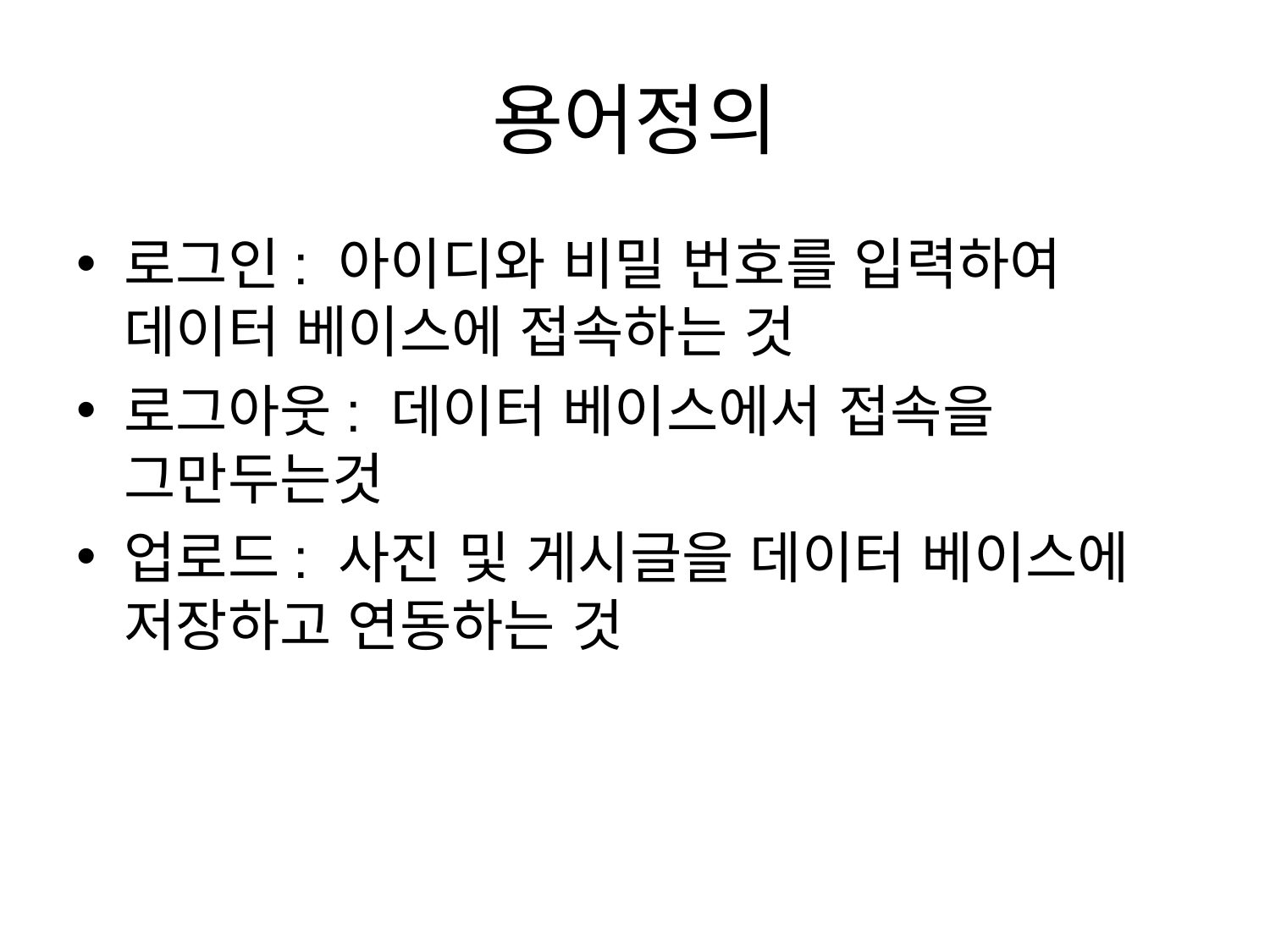

# 용어정의
로그인: 아이디와 비밀 번호를 입력하여 데이터 베이스에 접속하는 것
로그아웃: 데이터 베이스에서 접속을 그만두는것
업로드: 사진 및 게시글을 데이터 베이스에 저장하고 연동하는 것